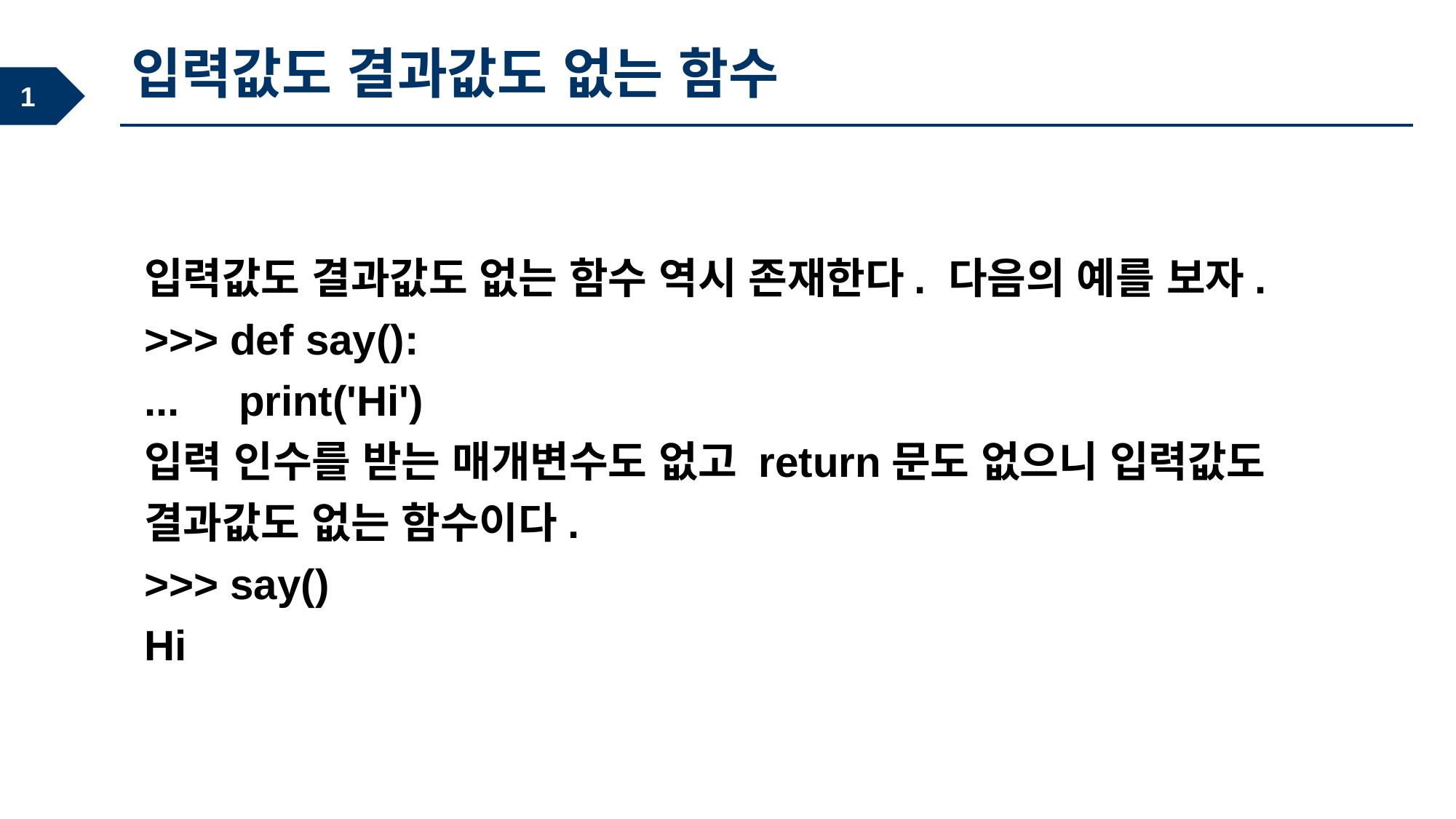

입력값도 결과값도 없는 함수
입력값도 결과값도 없는 함수 역시 존재한다. 다음의 예를 보자.
>>> def say():
...     print('Hi')
입력 인수를 받는 매개변수도 없고 return문도 없으니 입력값도 결과값도 없는 함수이다.
>>> say()
Hi